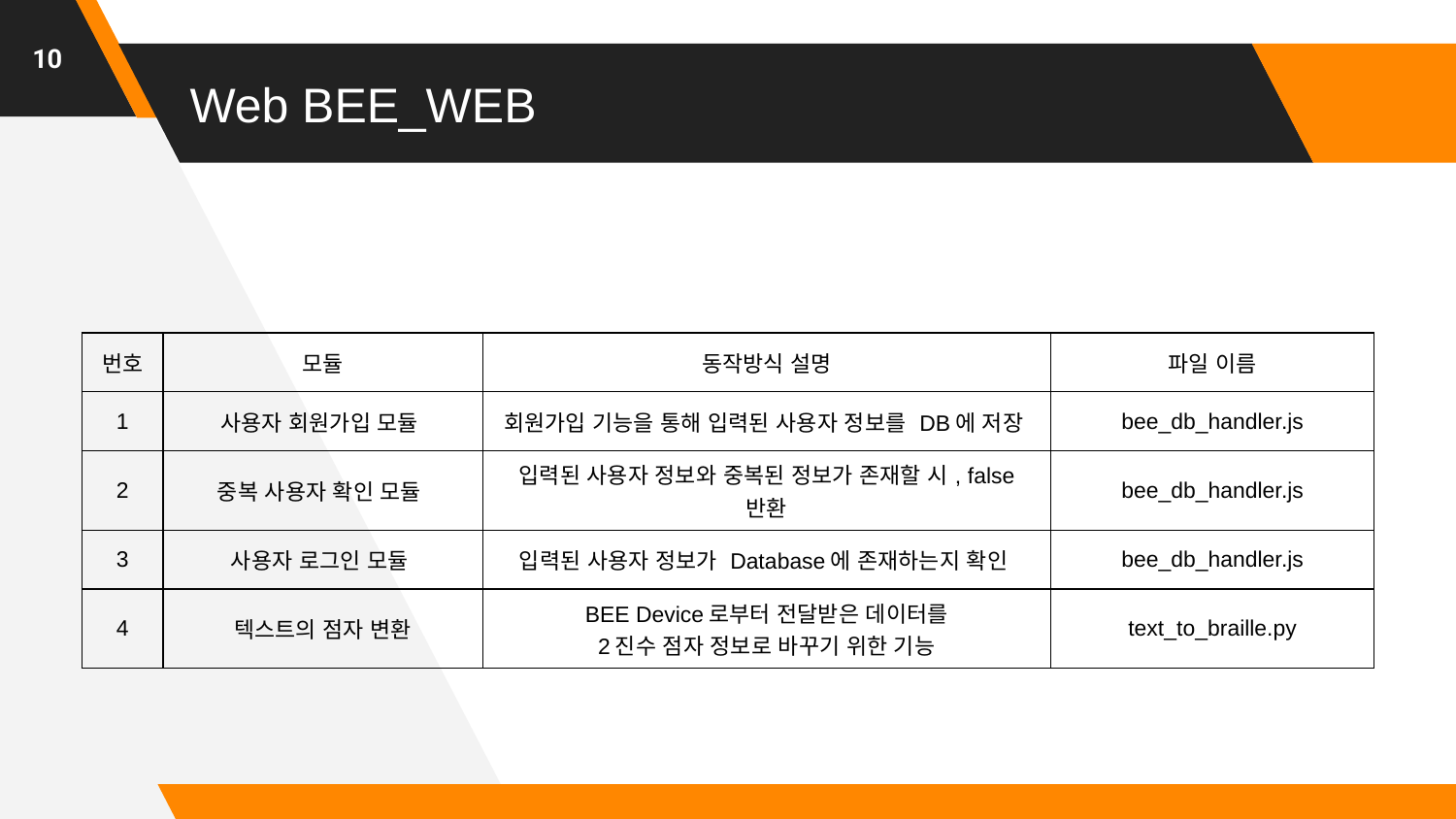

10
# Web BEE_WEB
| 번호 | 모듈 | 동작방식 설명 | 파일 이름 |
| --- | --- | --- | --- |
| 1 | 사용자 회원가입 모듈 | 회원가입 기능을 통해 입력된 사용자 정보를 DB에 저장 | bee\_db\_handler.js |
| 2 | 중복 사용자 확인 모듈 | 입력된 사용자 정보와 중복된 정보가 존재할 시, false 반환 | bee\_db\_handler.js |
| 3 | 사용자 로그인 모듈 | 입력된 사용자 정보가 Database에 존재하는지 확인 | bee\_db\_handler.js |
| 4 | 텍스트의 점자 변환 | BEE Device로부터 전달받은 데이터를 2진수 점자 정보로 바꾸기 위한 기능 | text\_to\_braille.py |